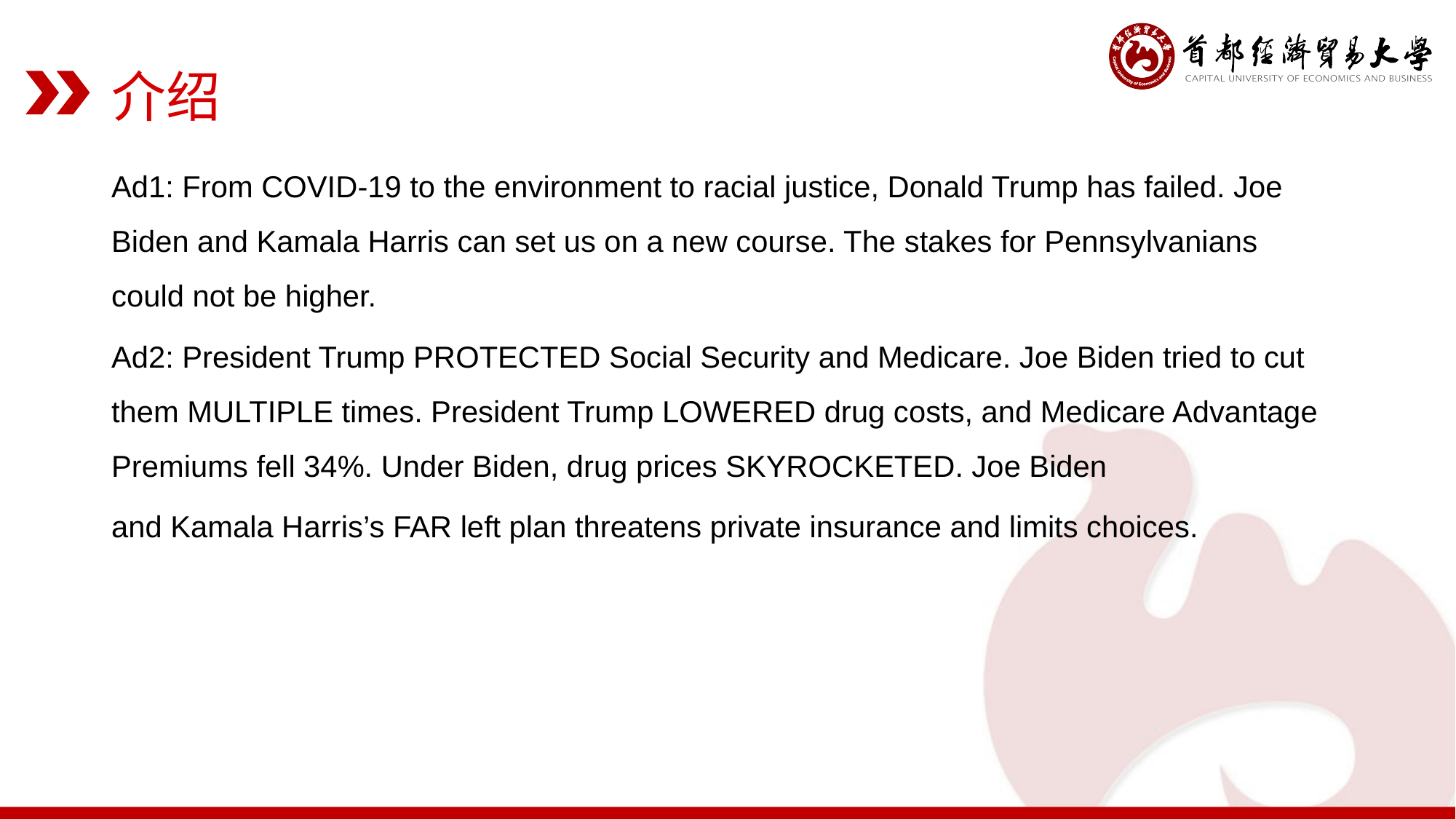

介绍
Ad1: From COVID-19 to the environment to racial justice, Donald Trump has failed. Joe Biden and Kamala Harris can set us on a new course. The stakes for Pennsylvanians could not be higher.
Ad2: President Trump PROTECTED Social Security and Medicare. Joe Biden tried to cut them MULTIPLE times. President Trump LOWERED drug costs, and Medicare Advantage Premiums fell 34%. Under Biden, drug prices SKYROCKETED. Joe Biden
and Kamala Harris’s FAR left plan threatens private insurance and limits choices.